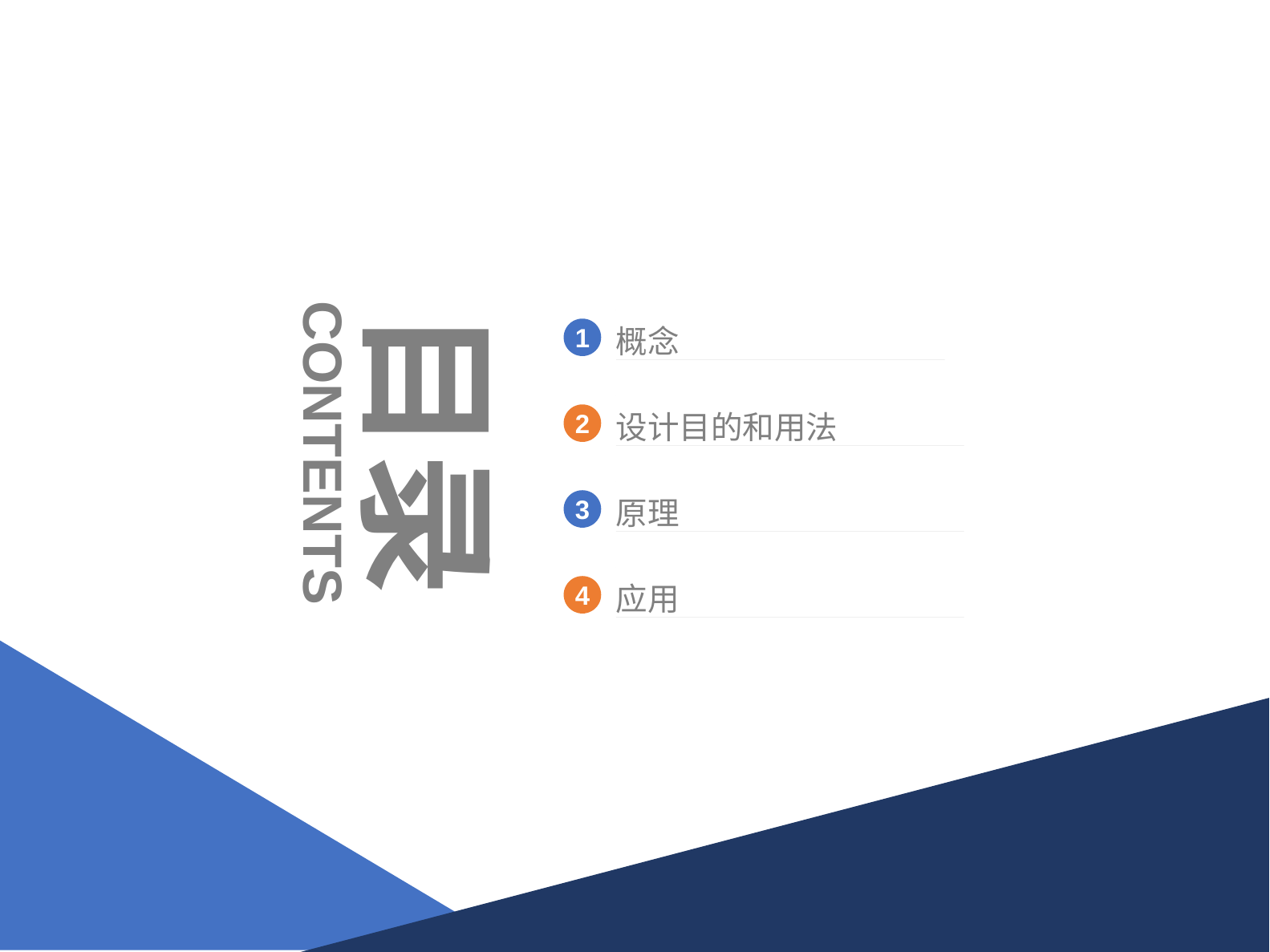

目录
概念
1
设计目的和用法
2
CONTENTS
原理
3
应用
4